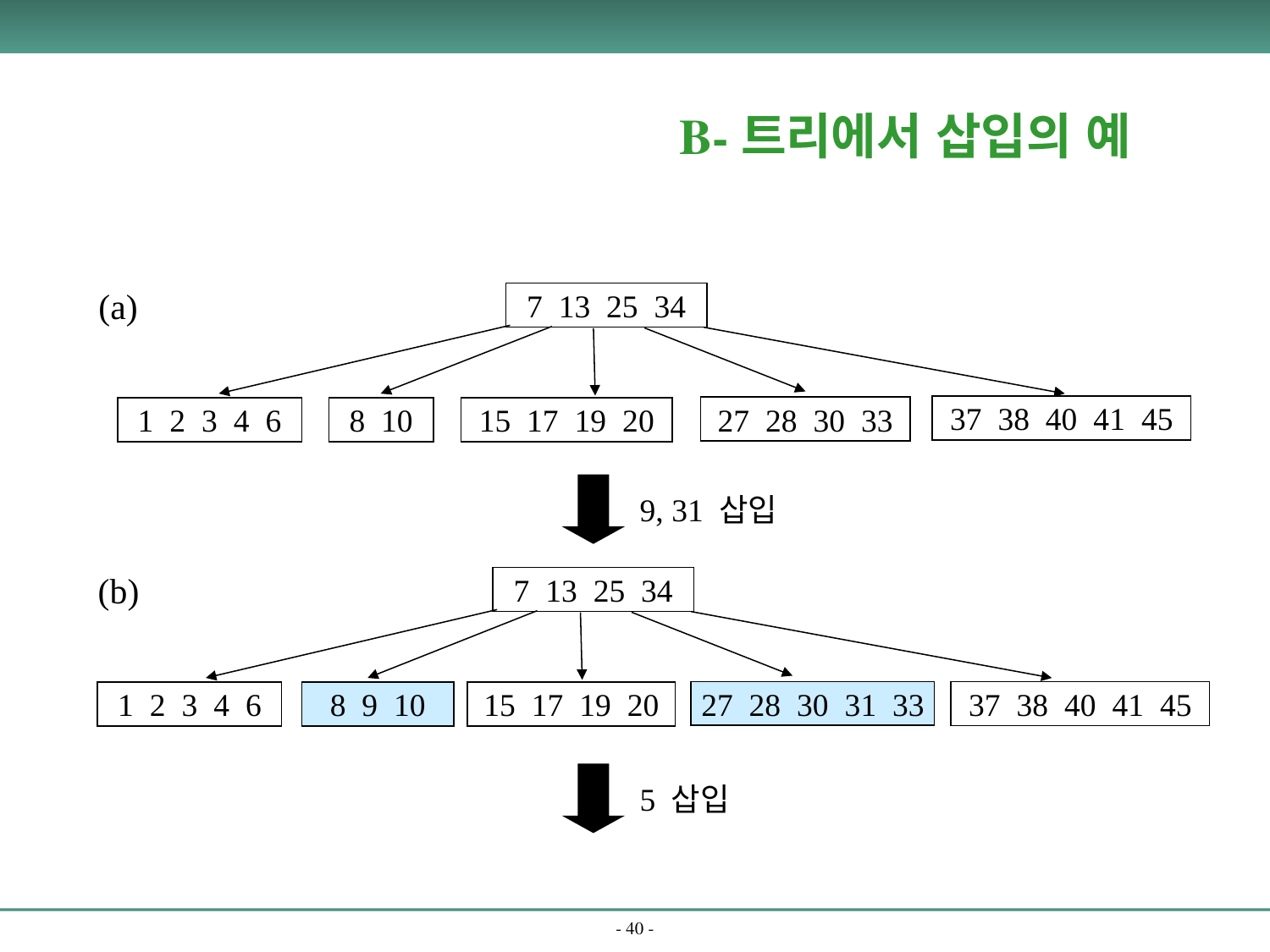

B-트리에서 삽입의 예
(a)
7  13  25  34

37  38  40  41  45
27  28  30  33
1  2  3  4  6
8  10
15  17  19  20

9, 31 삽입
(b)
7  13  25  34

27  28  30  31  33
37  38  40  41  45
1  2  3  4  6
8  9  10
15  17  19  20

5 삽입